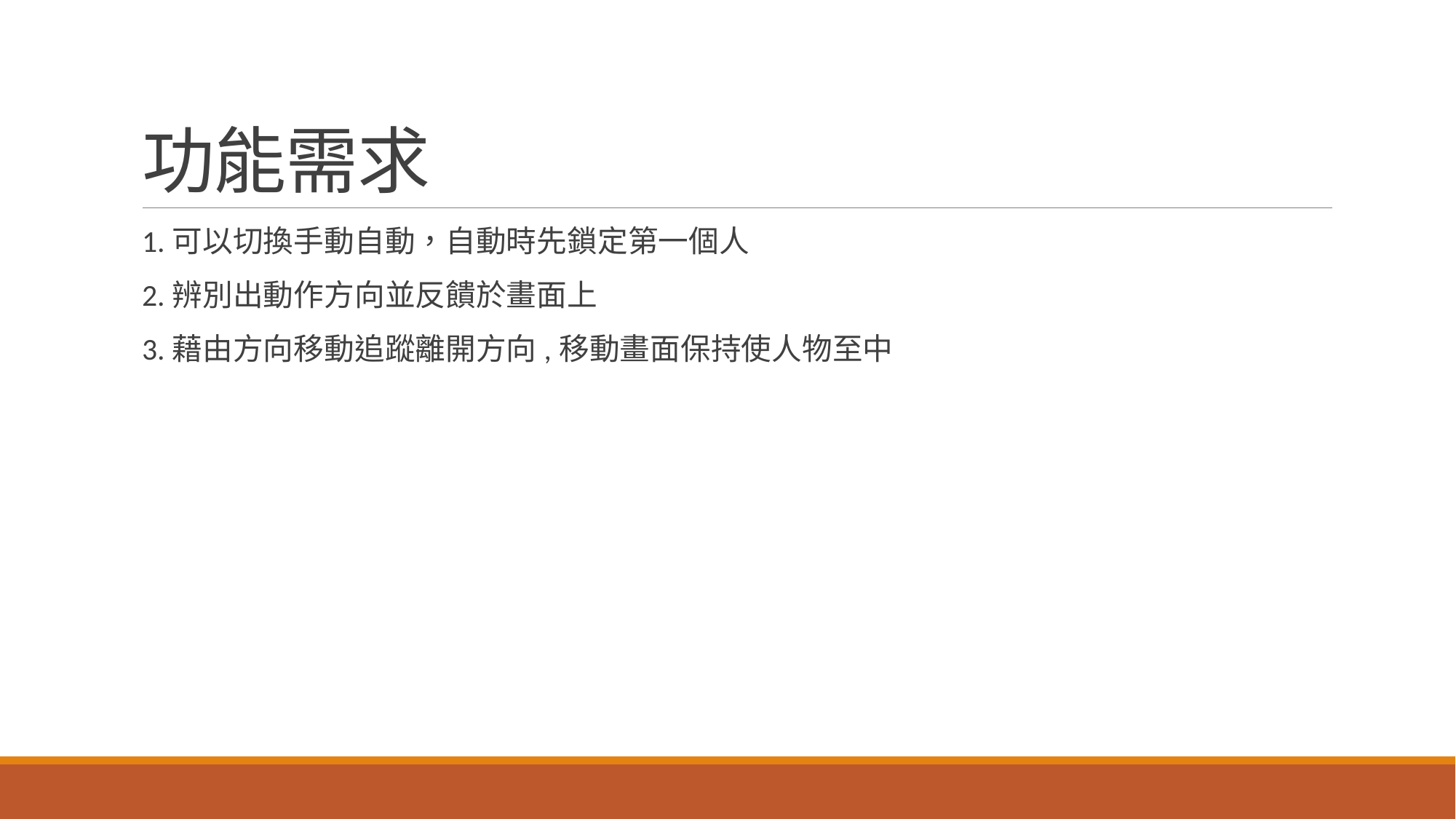

# 功能需求
1.可以切換手動自動，自動時先鎖定第一個人
2.辨別出動作方向並反饋於畫面上
3.藉由方向移動追蹤離開方向,移動畫面保持使人物至中